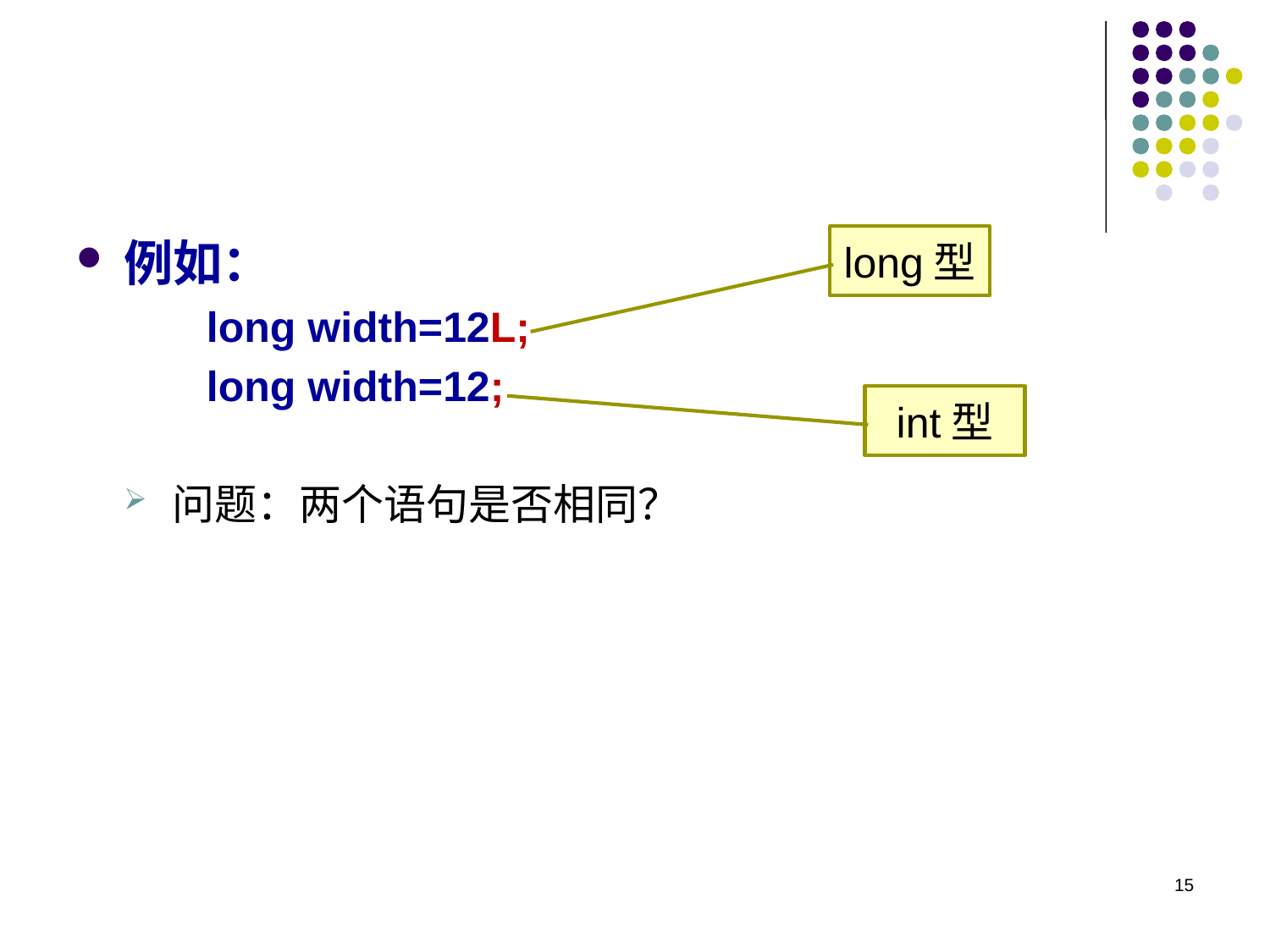

#
例如：
long width=12L;
long width=12;

问题：两个语句是否相同？
long型
int型
15